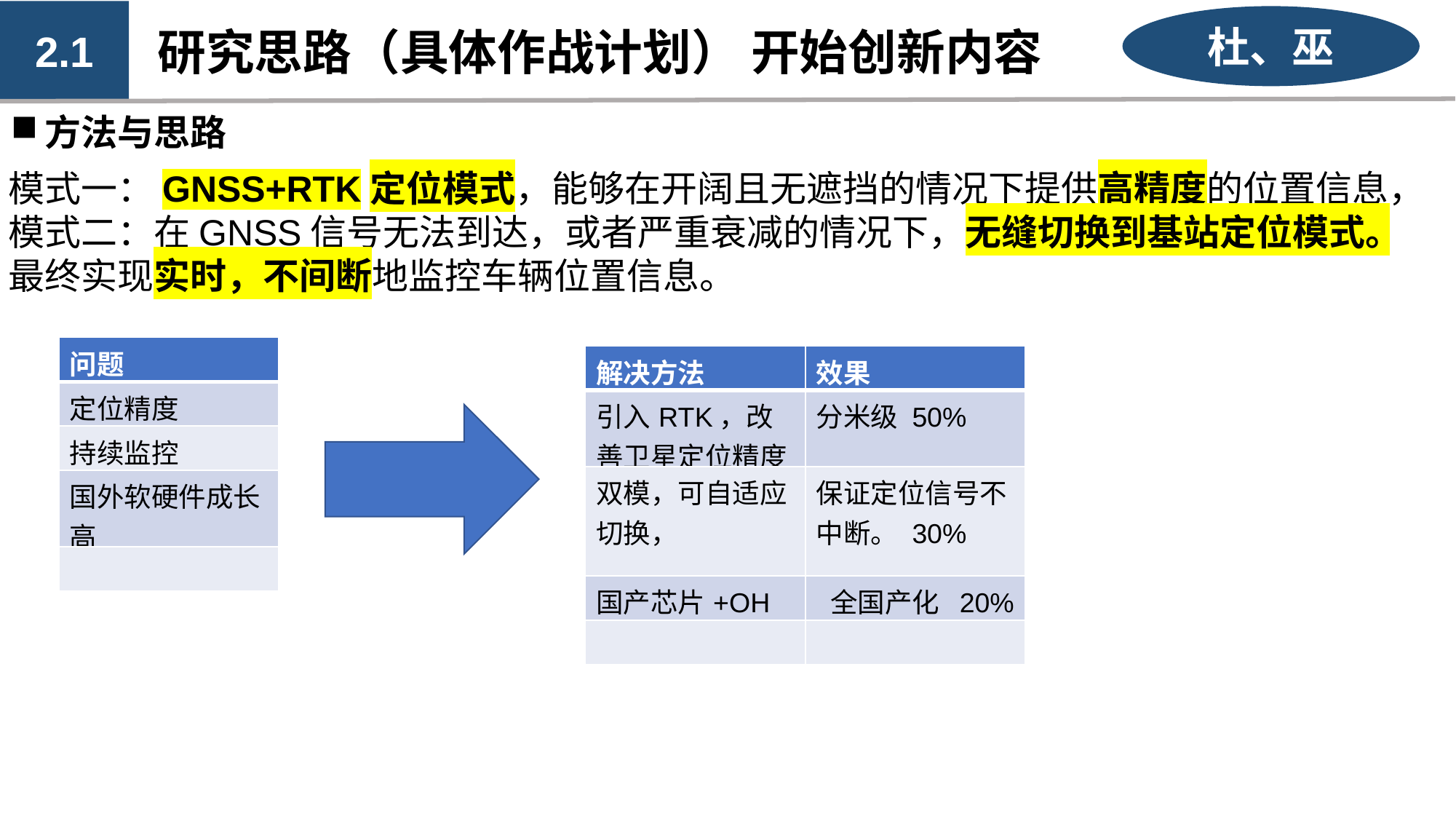

2.1

杜、巫
研究思路（具体作战计划） 开始创新内容
方法与思路
模式一：GNSS+RTK定位模式，能够在开阔且无遮挡的情况下提供高精度的位置信息，模式二：在GNSS信号无法到达，或者严重衰减的情况下，无缝切换到基站定位模式。最终实现实时，不间断地监控车辆位置信息。
| 问题 |
| --- |
| 定位精度 |
| 持续监控 |
| 国外软硬件成长高 |
|  |
| 解决方法 | 效果 |
| --- | --- |
| 引入RTK，改善卫星定位精度 | 分米级 50% |
| 双模，可自适应切换， | 保证定位信号不中断。 30% |
| 国产芯片+OH | 全国产化 20% |
|  |  |